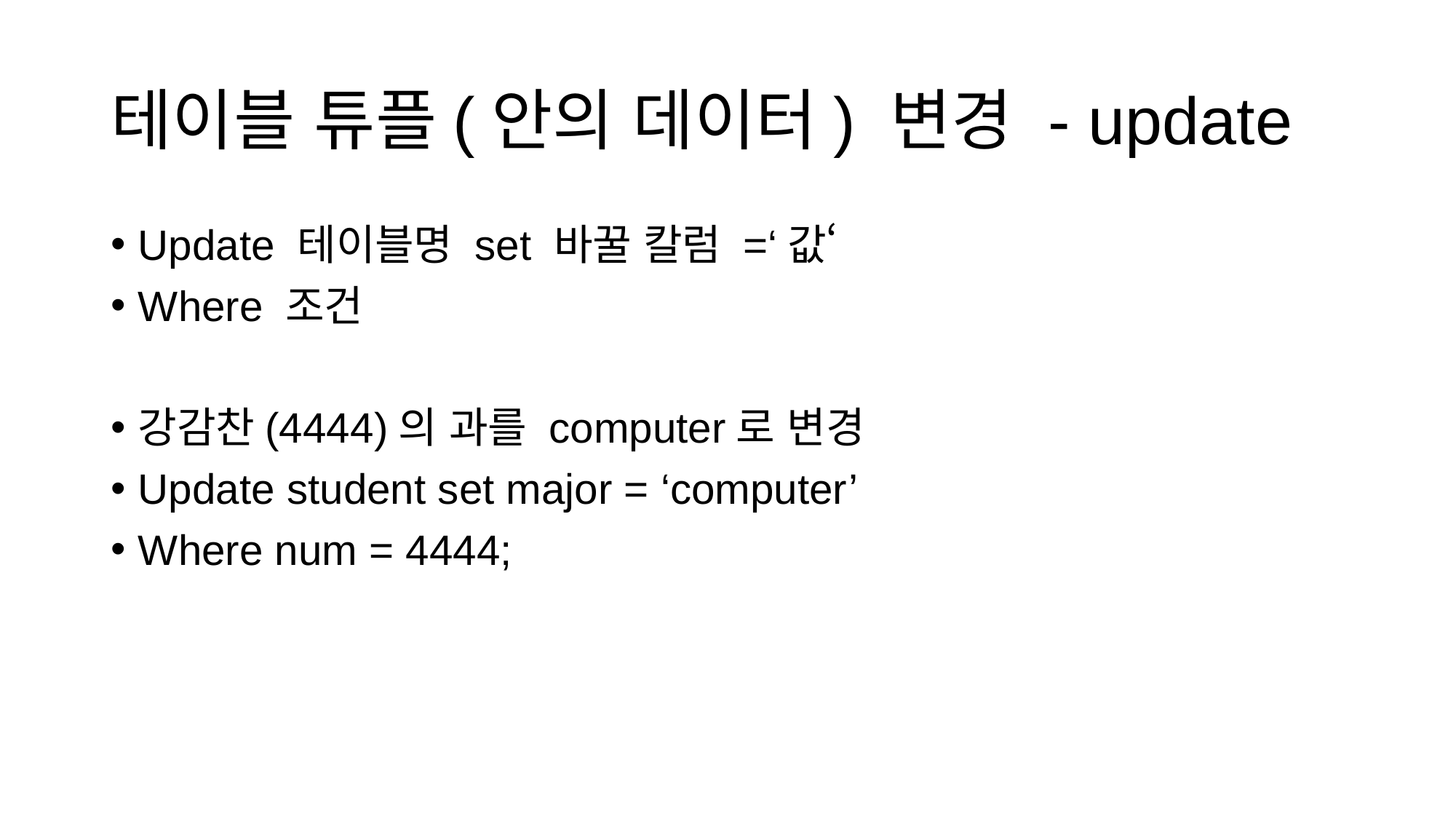

# 테이블 튜플(안의 데이터) 변경 - update
Update 테이블명 set 바꿀 칼럼 =‘값‘
Where 조건

강감찬(4444)의 과를 computer로 변경
Update student set major = ‘computer’
Where num = 4444;